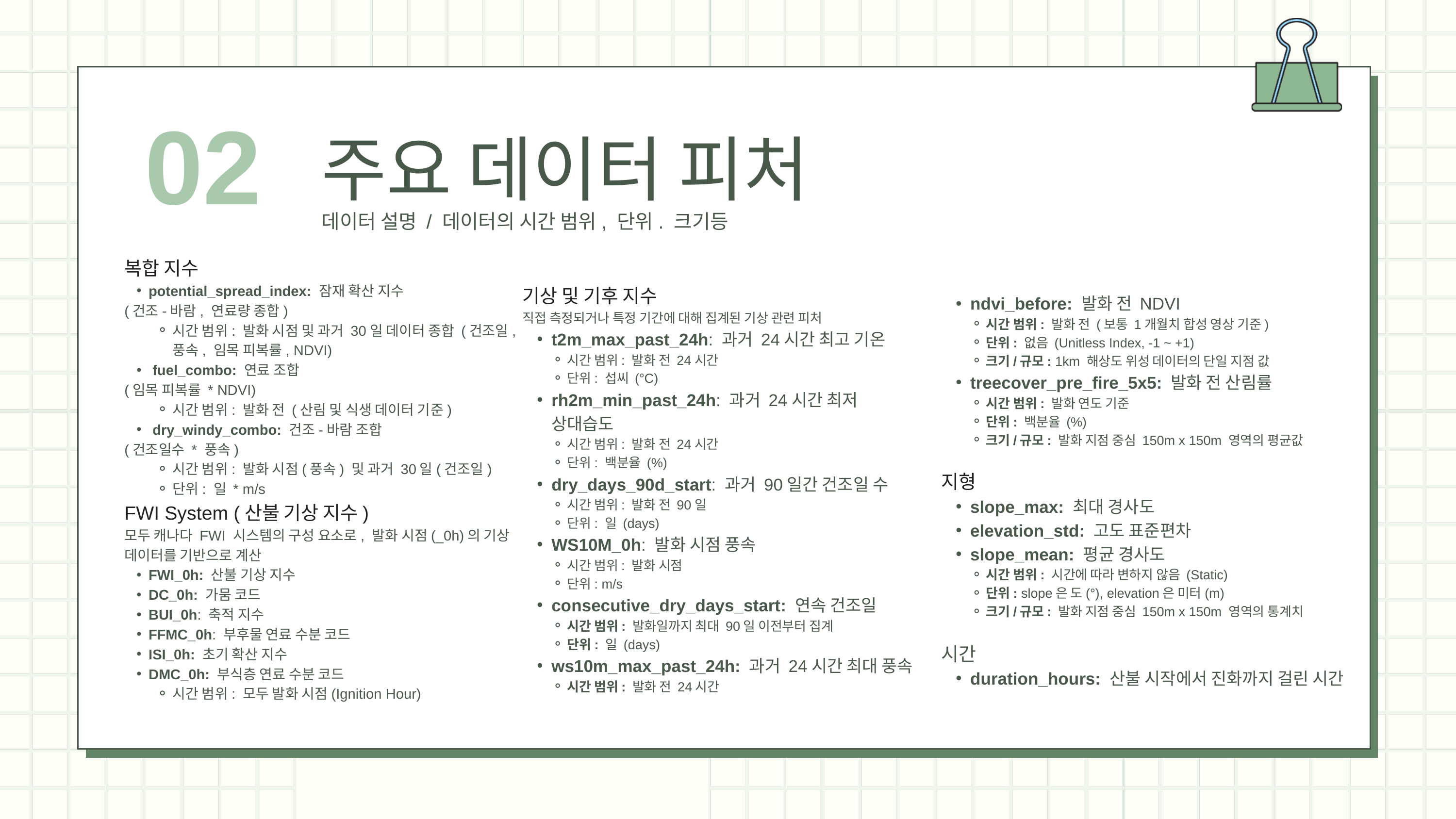

02
주요 데이터 피처
데이터 설명 / 데이터의 시간 범위, 단위. 크기등
복합 지수
potential_spread_index: 잠재 확산 지수
(건조-바람, 연료량 종합)
시간 범위: 발화 시점 및 과거 30일 데이터 종합 (건조일, 풍속, 임목 피복률, NDVI)
 fuel_combo: 연료 조합
(임목 피복률 * NDVI)
시간 범위: 발화 전 (산림 및 식생 데이터 기준)
 dry_windy_combo: 건조-바람 조합
(건조일수 * 풍속)
시간 범위: 발화 시점(풍속) 및 과거 30일(건조일)
단위: 일 * m/s
FWI System (산불 기상 지수)
모두 캐나다 FWI 시스템의 구성 요소로, 발화 시점(_0h)의 기상 데이터를 기반으로 계산
FWI_0h: 산불 기상 지수
DC_0h: 가뭄 코드
BUI_0h: 축적 지수
FFMC_0h: 부후물 연료 수분 코드
ISI_0h: 초기 확산 지수
DMC_0h: 부식층 연료 수분 코드
시간 범위: 모두 발화 시점(Ignition Hour)
기상 및 기후 지수
직접 측정되거나 특정 기간에 대해 집계된 기상 관련 피처
t2m_max_past_24h: 과거 24시간 최고 기온
시간 범위: 발화 전 24시간
단위: 섭씨 (°C)
rh2m_min_past_24h: 과거 24시간 최저 상대습도
시간 범위: 발화 전 24시간
단위: 백분율 (%)
dry_days_90d_start: 과거 90일간 건조일 수
시간 범위: 발화 전 90일
단위: 일 (days)
WS10M_0h: 발화 시점 풍속
시간 범위: 발화 시점
단위: m/s
consecutive_dry_days_start: 연속 건조일
시간 범위: 발화일까지 최대 90일 이전부터 집계
단위: 일 (days)
ws10m_max_past_24h: 과거 24시간 최대 풍속
시간 범위: 발화 전 24시간

ndvi_before: 발화 전 NDVI
시간 범위: 발화 전 (보통 1개월치 합성 영상 기준)
단위: 없음 (Unitless Index, -1 ~ +1)
크기/규모: 1km 해상도 위성 데이터의 단일 지점 값
treecover_pre_fire_5x5: 발화 전 산림률
시간 범위: 발화 연도 기준
단위: 백분율 (%)
크기/규모: 발화 지점 중심 150m x 150m 영역의 평균값
지형
slope_max: 최대 경사도
elevation_std: 고도 표준편차
slope_mean: 평균 경사도
시간 범위: 시간에 따라 변하지 않음 (Static)
단위: slope은 도(°), elevation은 미터(m)
크기/규모: 발화 지점 중심 150m x 150m 영역의 통계치
시간
duration_hours: 산불 시작에서 진화까지 걸린 시간